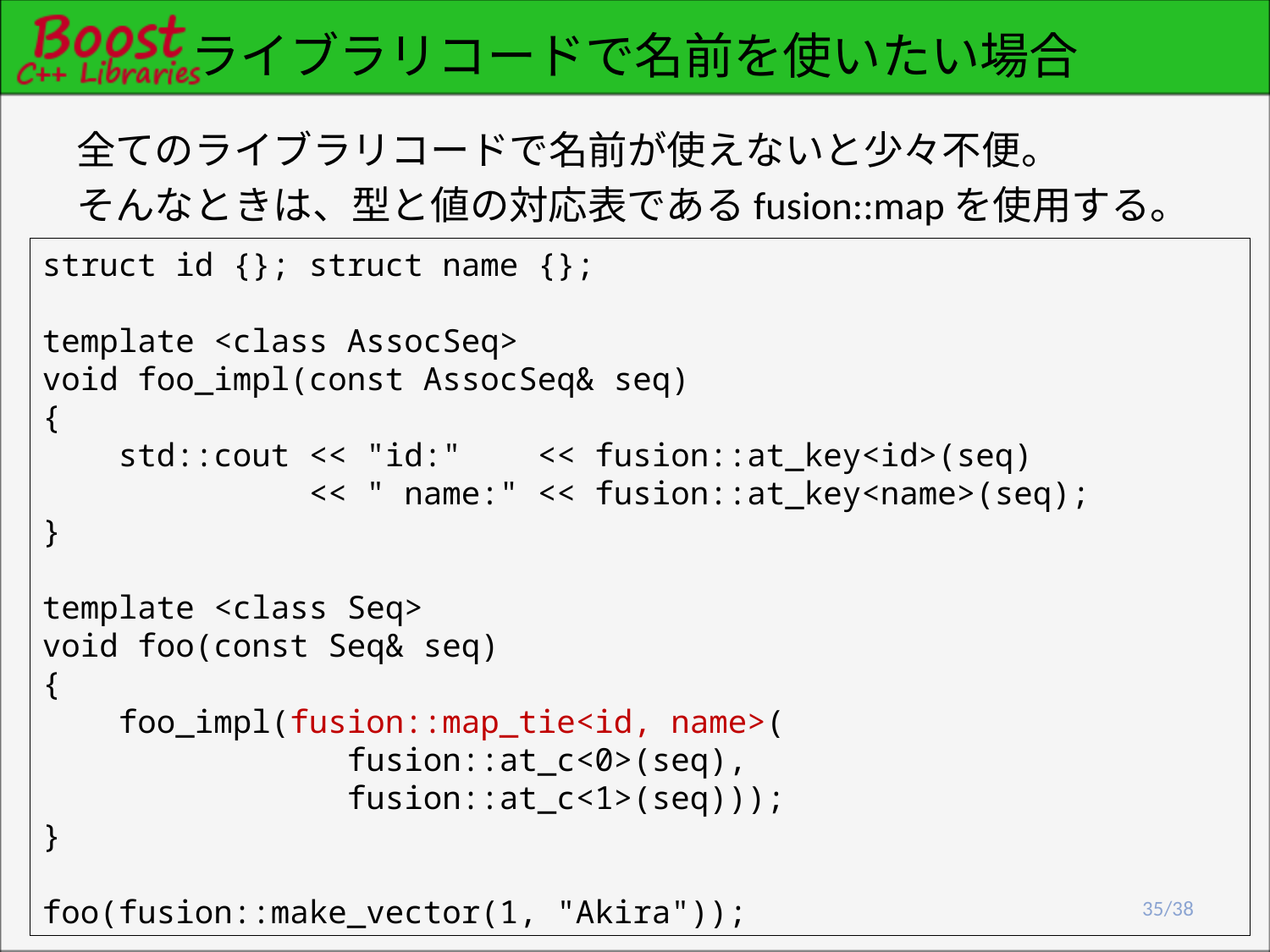

# ライブラリコードで名前を使いたい場合
全てのライブラリコードで名前が使えないと少々不便。
そんなときは、型と値の対応表であるfusion::mapを使用する。
struct id {}; struct name {};
template <class AssocSeq>
void foo_impl(const AssocSeq& seq)
{
    std::cout << "id:"    << fusion::at_key<id>(seq)
              << " name:" << fusion::at_key<name>(seq);
}
template <class Seq>
void foo(const Seq& seq)
{
    foo_impl(fusion::map_tie<id, name>(
                fusion::at_c<0>(seq),
                fusion::at_c<1>(seq)));
}
foo(fusion::make_vector(1, "Akira"));
35/38